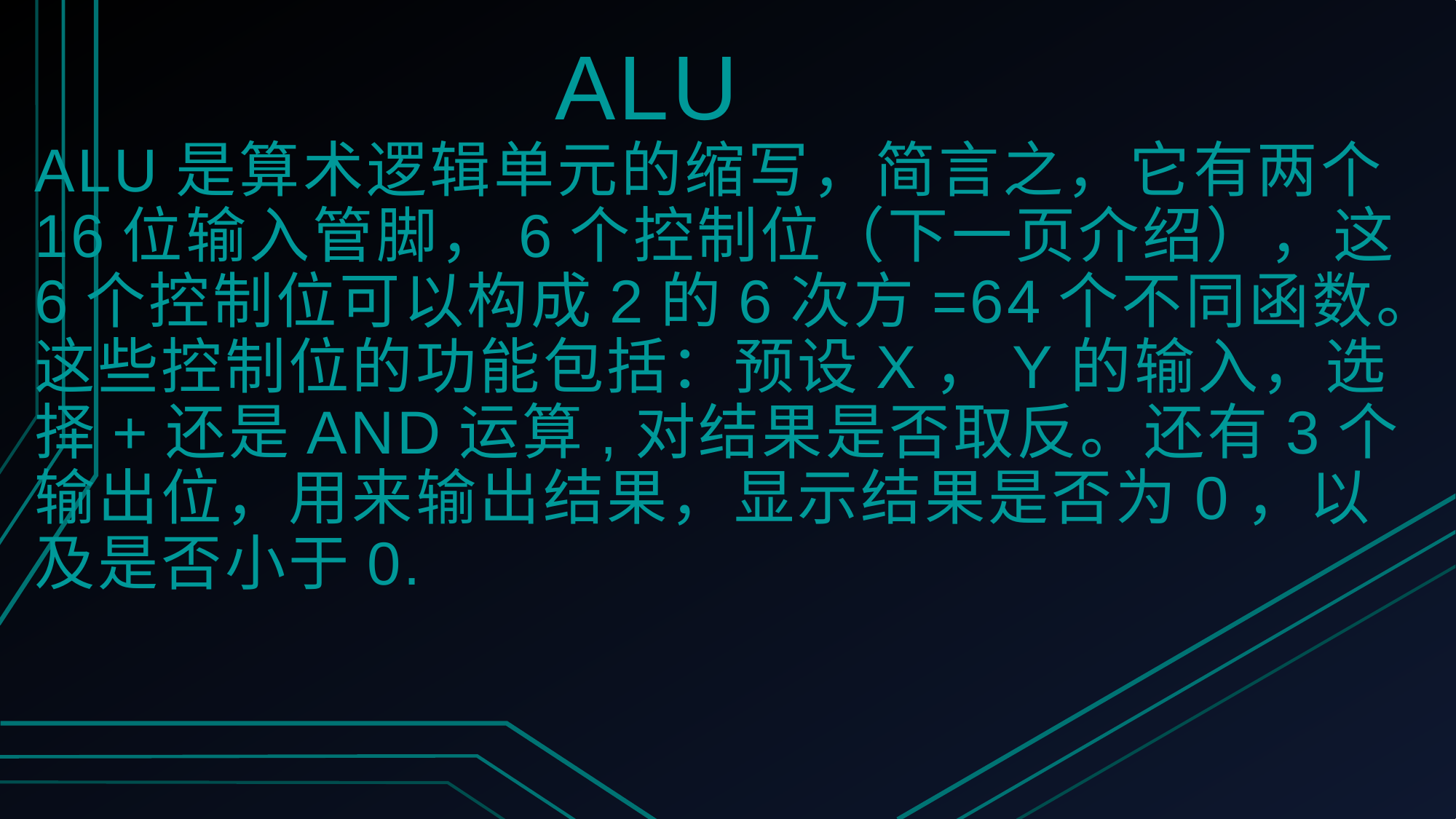

ALU
ALU是算术逻辑单元的缩写，简言之，它有两个16位输入管脚，6个控制位（下一页介绍），这6个控制位可以构成2的6次方=64个不同函数。这些控制位的功能包括：预设x，y的输入，选择+还是And运算,对结果是否取反。还有3个输出位，用来输出结果，显示结果是否为0，以及是否小于0.